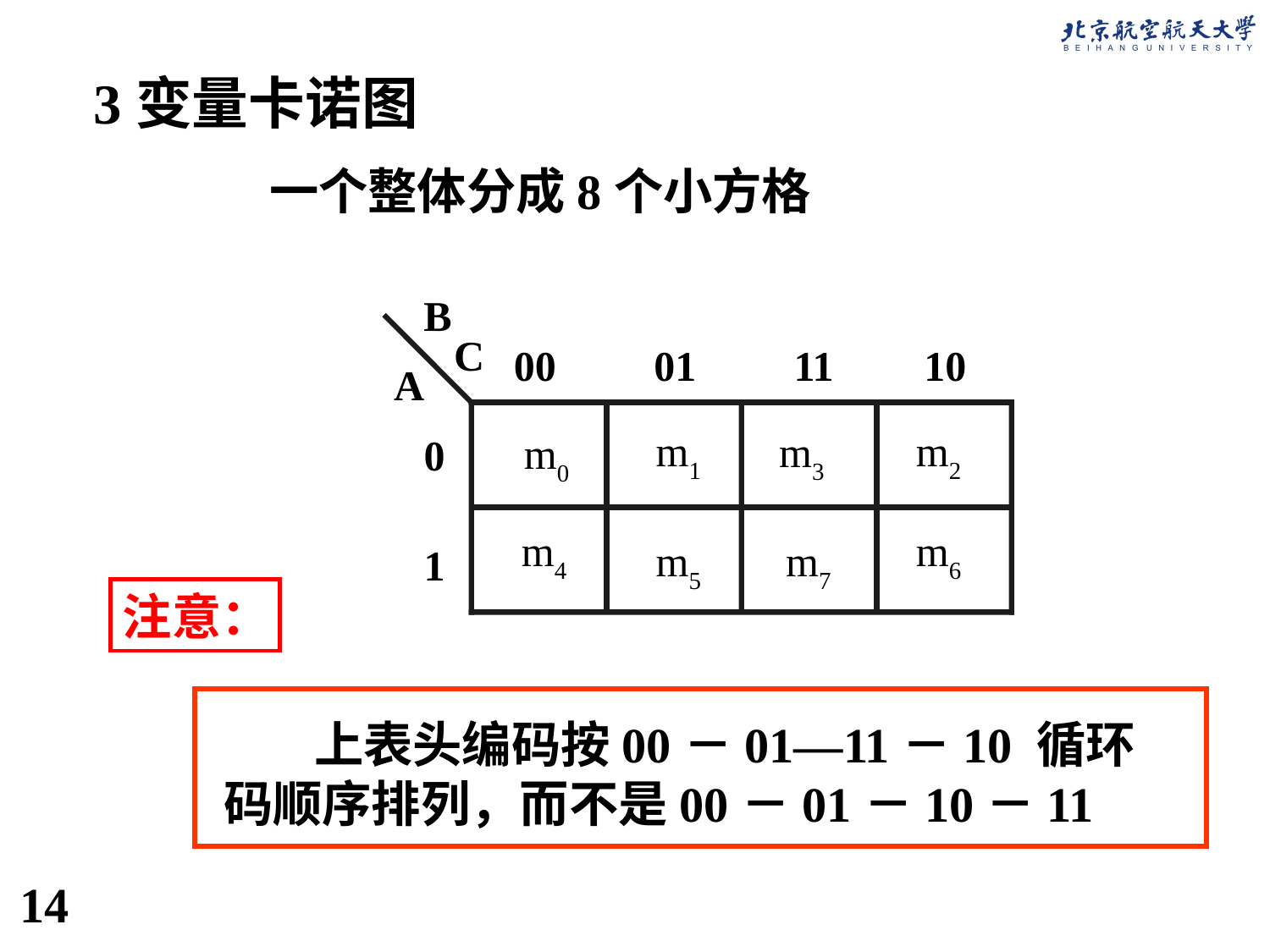

3变量卡诺图
一个整体分成8个小方格
B
C
A

00
01
11
10
0
1
m1
m2
m3
m0
m4
m6
m5
m7
注意：

       上表头编码按00－01―11－10 循环码顺序排列，而不是00－01－10－11
14
14
2022/3/7